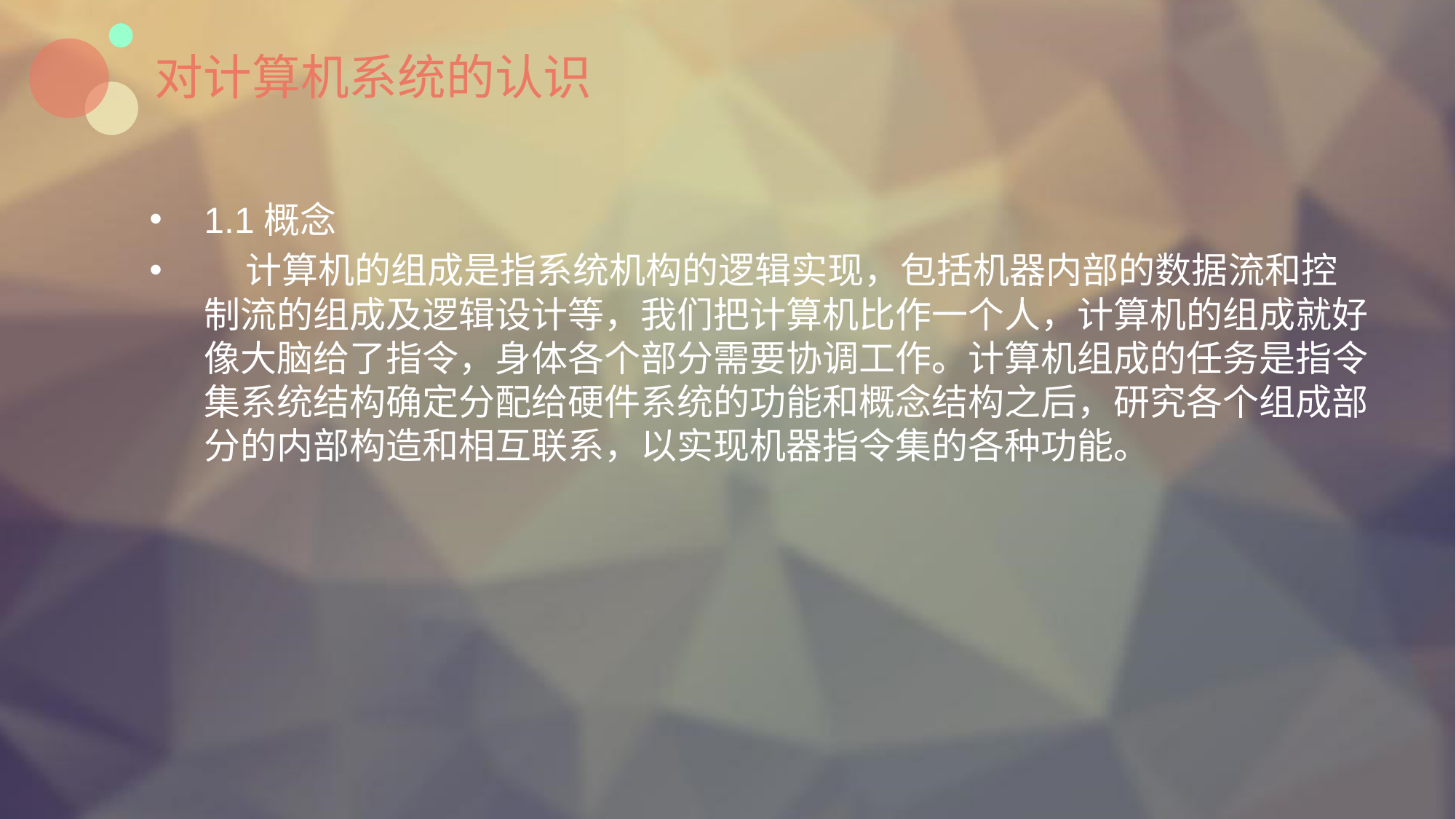

# 对计算机系统的认识
1.1概念
    计算机的组成是指系统机构的逻辑实现，包括机器内部的数据流和控制流的组成及逻辑设计等，我们把计算机比作一个人，计算机的组成就好像大脑给了指令，身体各个部分需要协调工作。计算机组成的任务是指令集系统结构确定分配给硬件系统的功能和概念结构之后，研究各个组成部分的内部构造和相互联系，以实现机器指令集的各种功能。